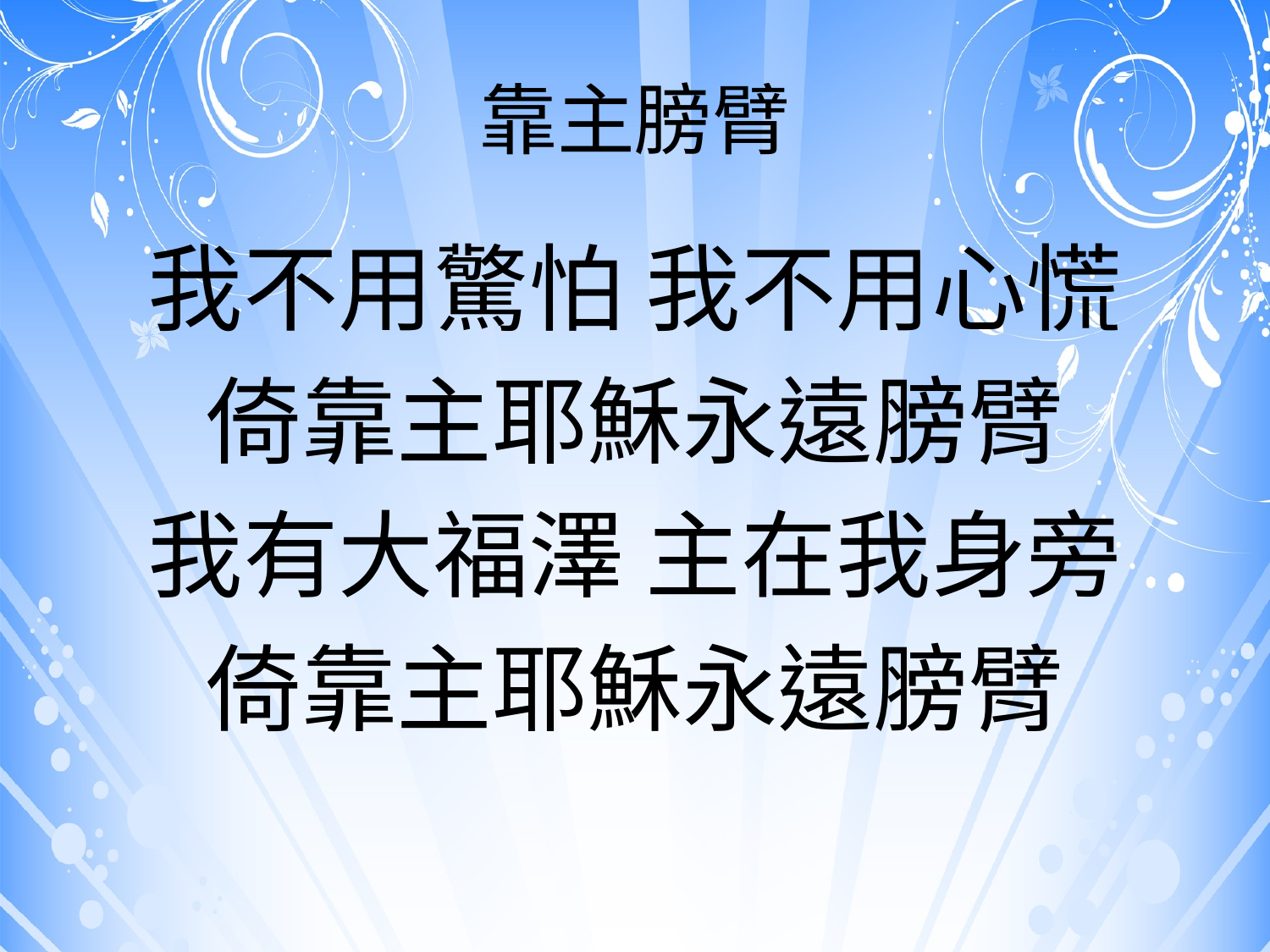

# 靠主膀臂
我不用驚怕 我不用心慌
倚靠主耶穌永遠膀臂
我有大福澤 主在我身旁
倚靠主耶穌永遠膀臂